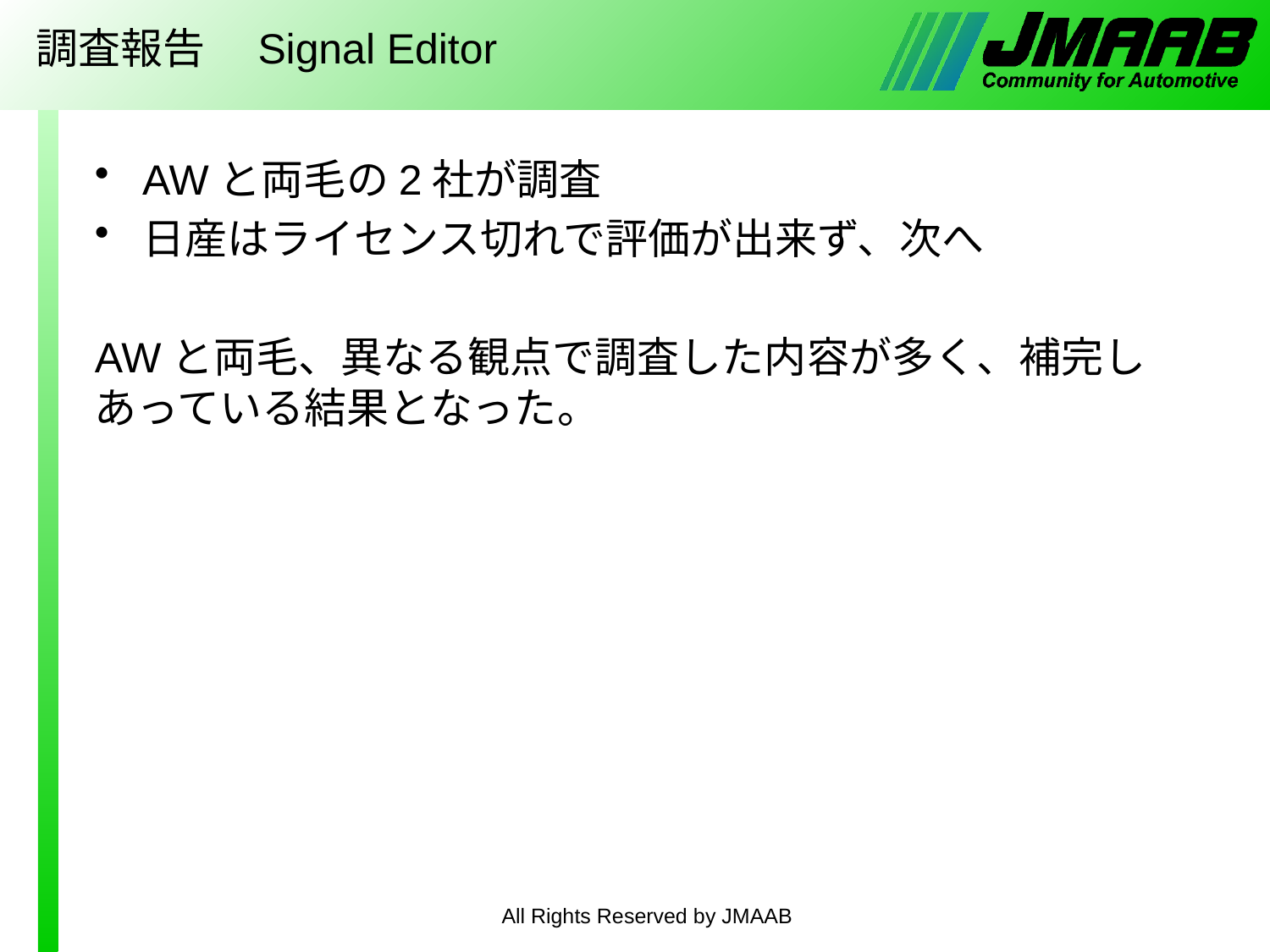

# 調査報告　Signal Editor
AWと両毛の2社が調査
日産はライセンス切れで評価が出来ず、次へ

AWと両毛、異なる観点で調査した内容が多く、補完しあっている結果となった。